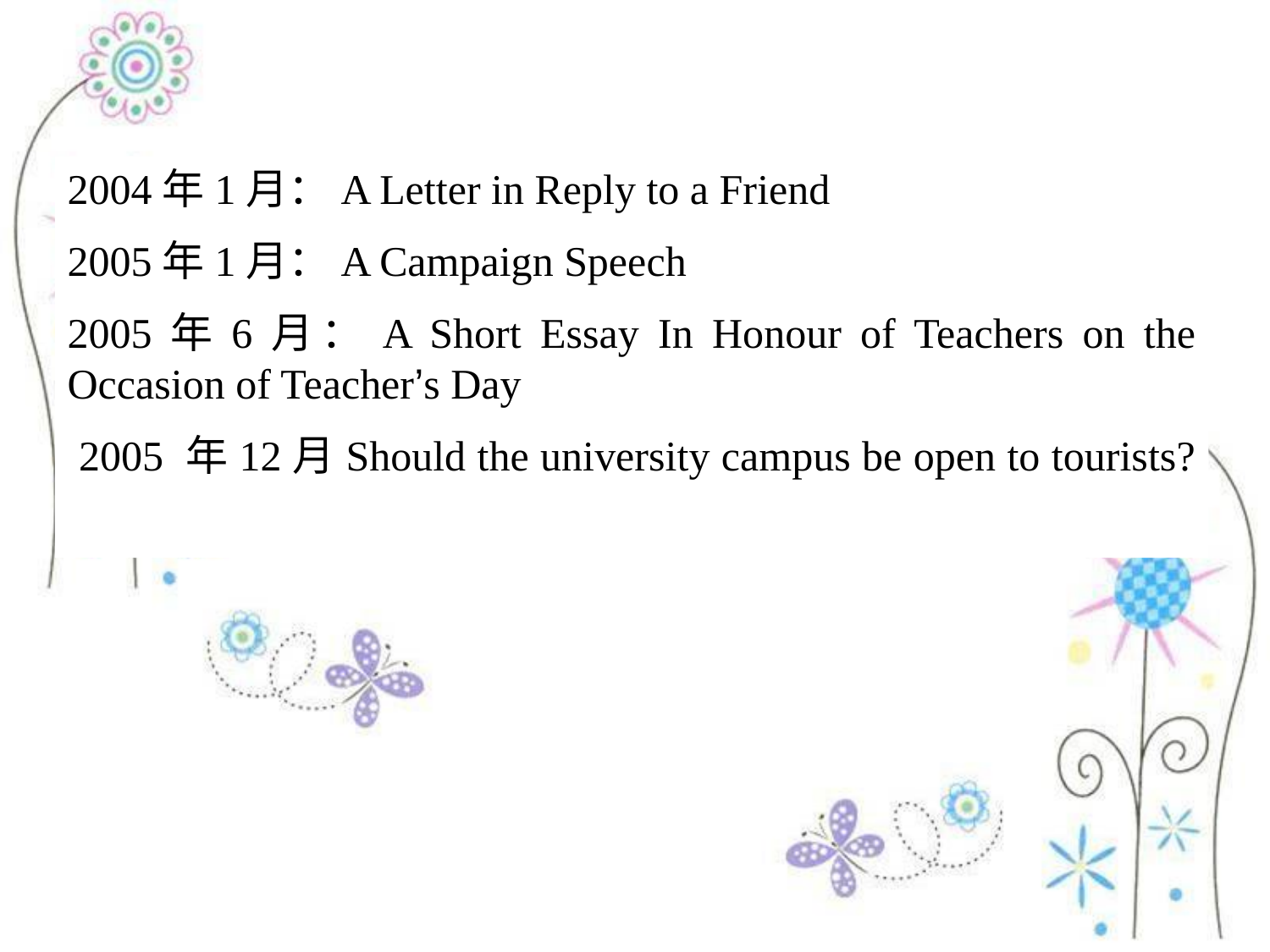

2004年1月：A Letter in Reply to a Friend
2005年1月：A Campaign Speech
2005年6月：A Short Essay In Honour of Teachers on the Occasion of Teacher’s Day
 2005 年12月Should the university campus be open to tourists?